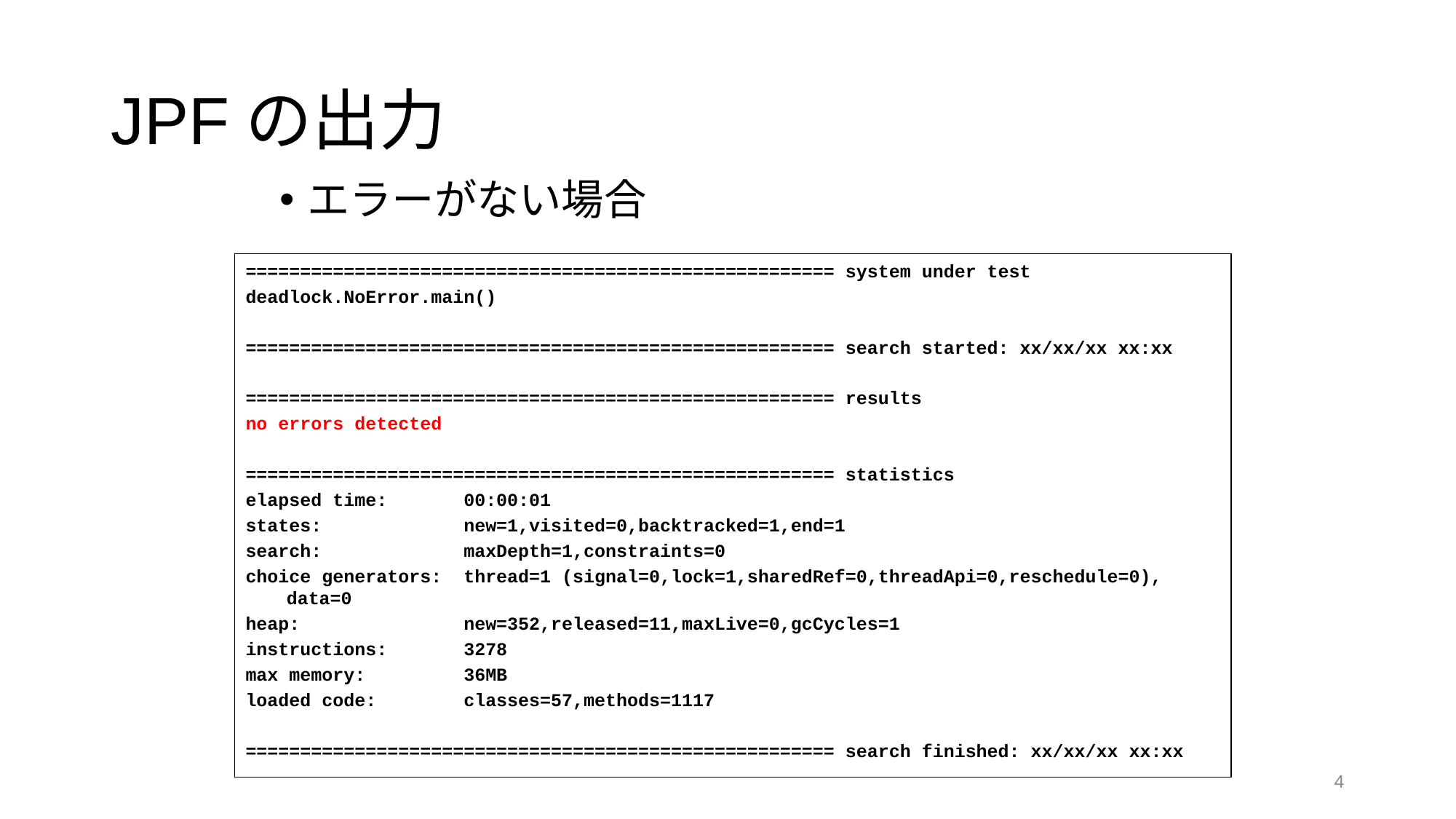

# JPFの出力
エラーがない場合

====================================================== system under test
deadlock.NoError.main()

====================================================== search started: xx/xx/xx xx:xx

====================================================== results
no errors detected

====================================================== statistics
elapsed time:       00:00:01
states:             new=1,visited=0,backtracked=1,end=1
search:             maxDepth=1,constraints=0
choice generators:  thread=1 (signal=0,lock=1,sharedRef=0,threadApi=0,reschedule=0), data=0
heap:               new=352,released=11,maxLive=0,gcCycles=1
instructions:       3278
max memory:         36MB
loaded code:        classes=57,methods=1117

====================================================== search finished: xx/xx/xx xx:xx
4